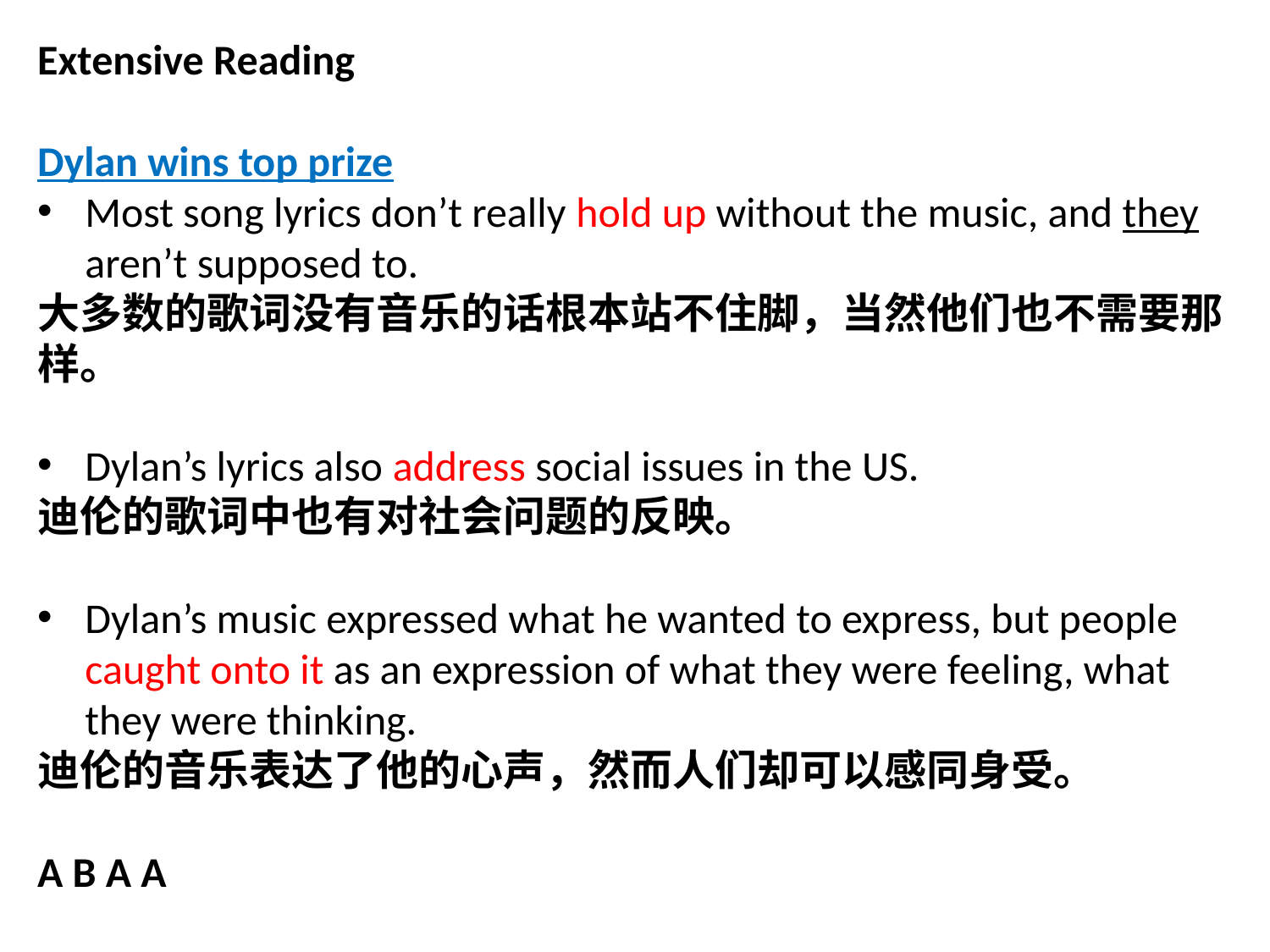

Extensive Reading

Dylan wins top prize
Most song lyrics don’t really hold up without the music, and they aren’t supposed to.
大多数的歌词没有音乐的话根本站不住脚，当然他们也不需要那样。

Dylan’s lyrics also address social issues in the US.
迪伦的歌词中也有对社会问题的反映。

Dylan’s music expressed what he wanted to express, but people caught onto it as an expression of what they were feeling, what they were thinking.
迪伦的音乐表达了他的心声，然而人们却可以感同身受。

A B A A